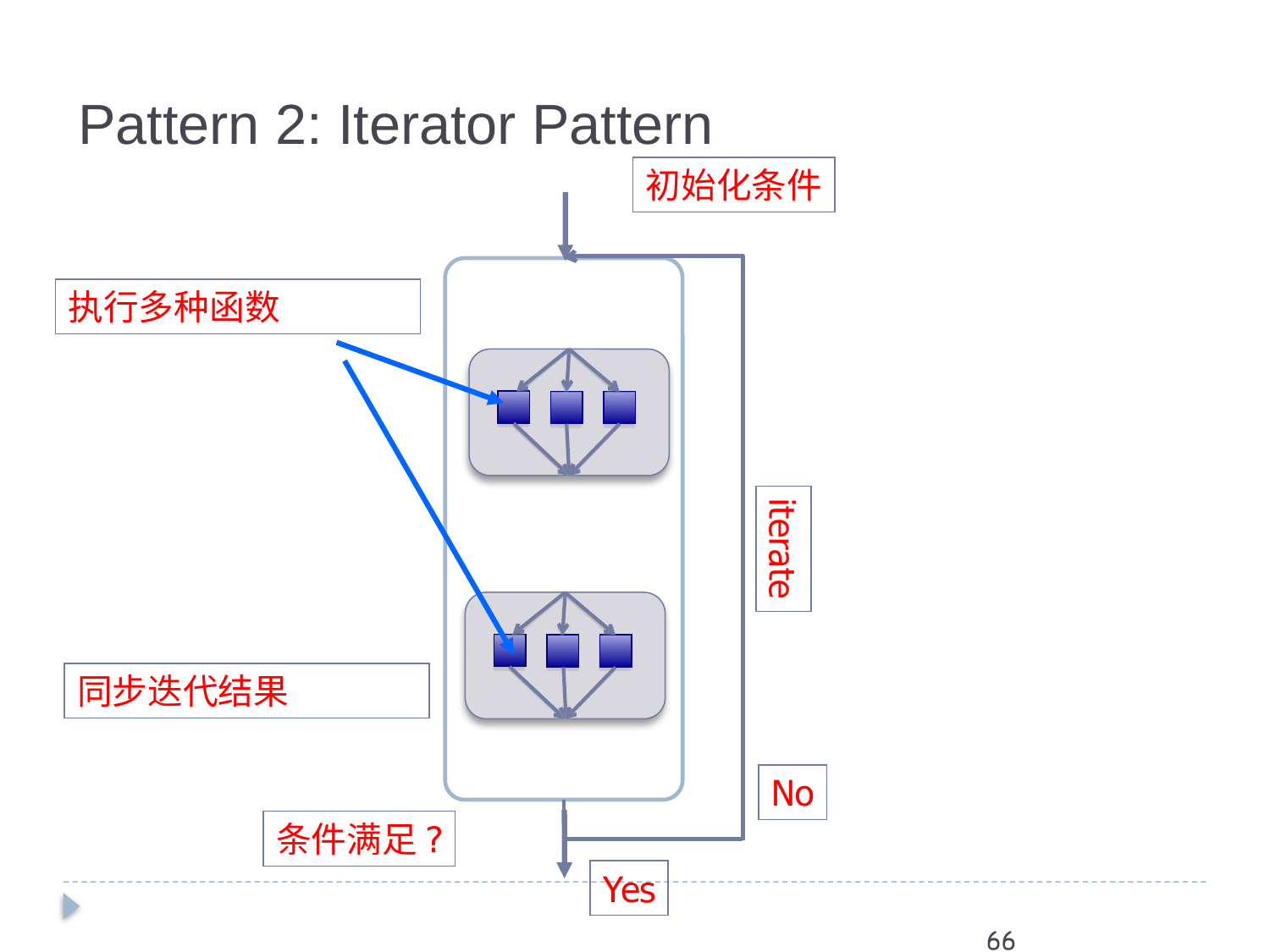

Pattern 2: Iterator Pattern
初始化条件

执行多种函数

iterate

同步迭代结果
No

条件满足?
Yes
66